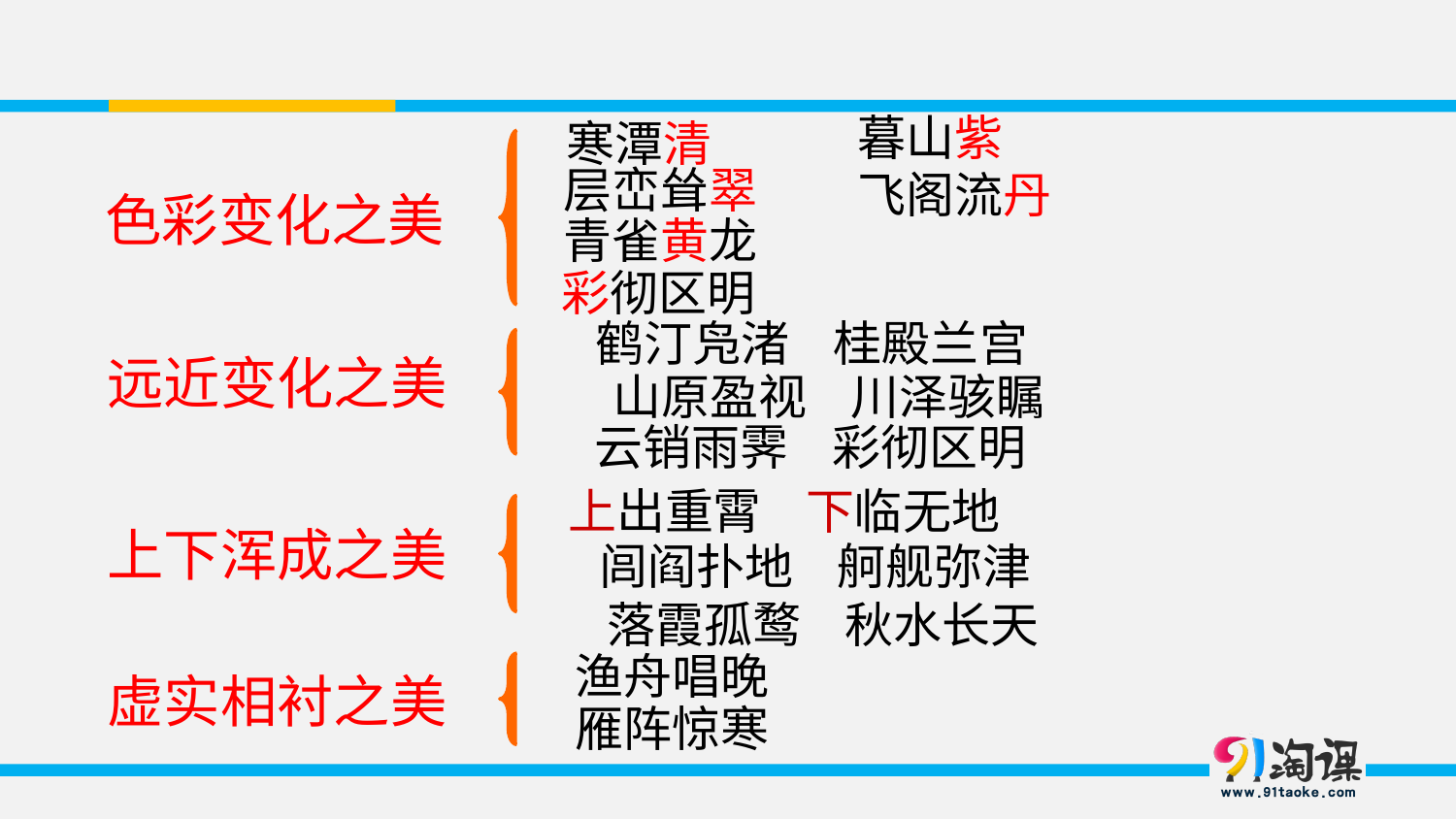

暮山紫
寒潭清

层峦耸翠
飞阁流丹
色彩变化之美
青雀黄龙
彩彻区明
鹤汀凫渚    桂殿兰宫

远近变化之美
山原盈视    川泽骇瞩
云销雨霁    彩彻区明
上出重霄    下临无地

上下浑成之美
闾阎扑地    舸舰弥津
落霞孤鹜    秋水长天
渔舟唱晚

虚实相衬之美
雁阵惊寒